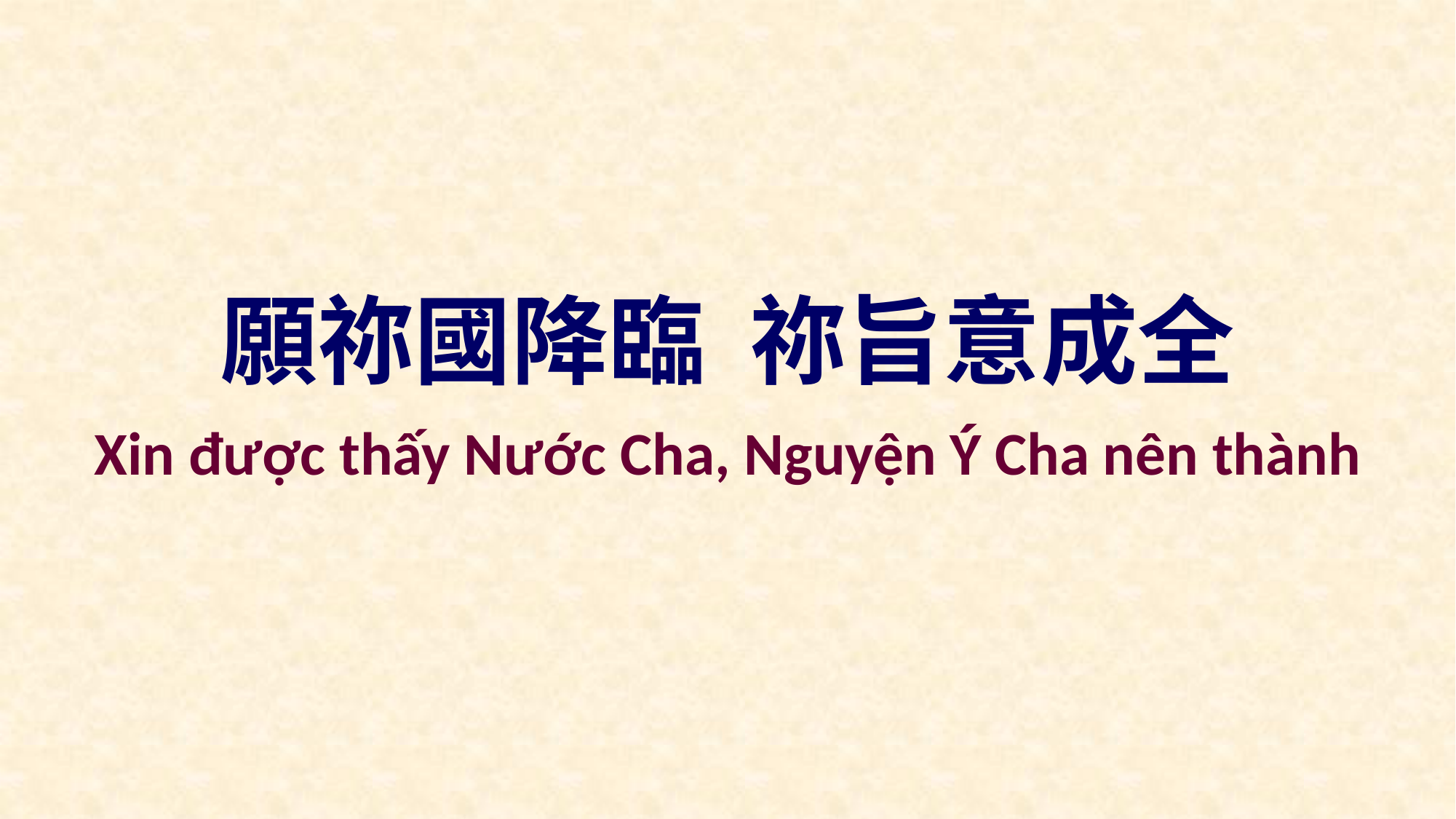

願祢國降臨  祢旨意成全
Xin được thấy Nước Cha, Nguyện Ý Cha nên thành